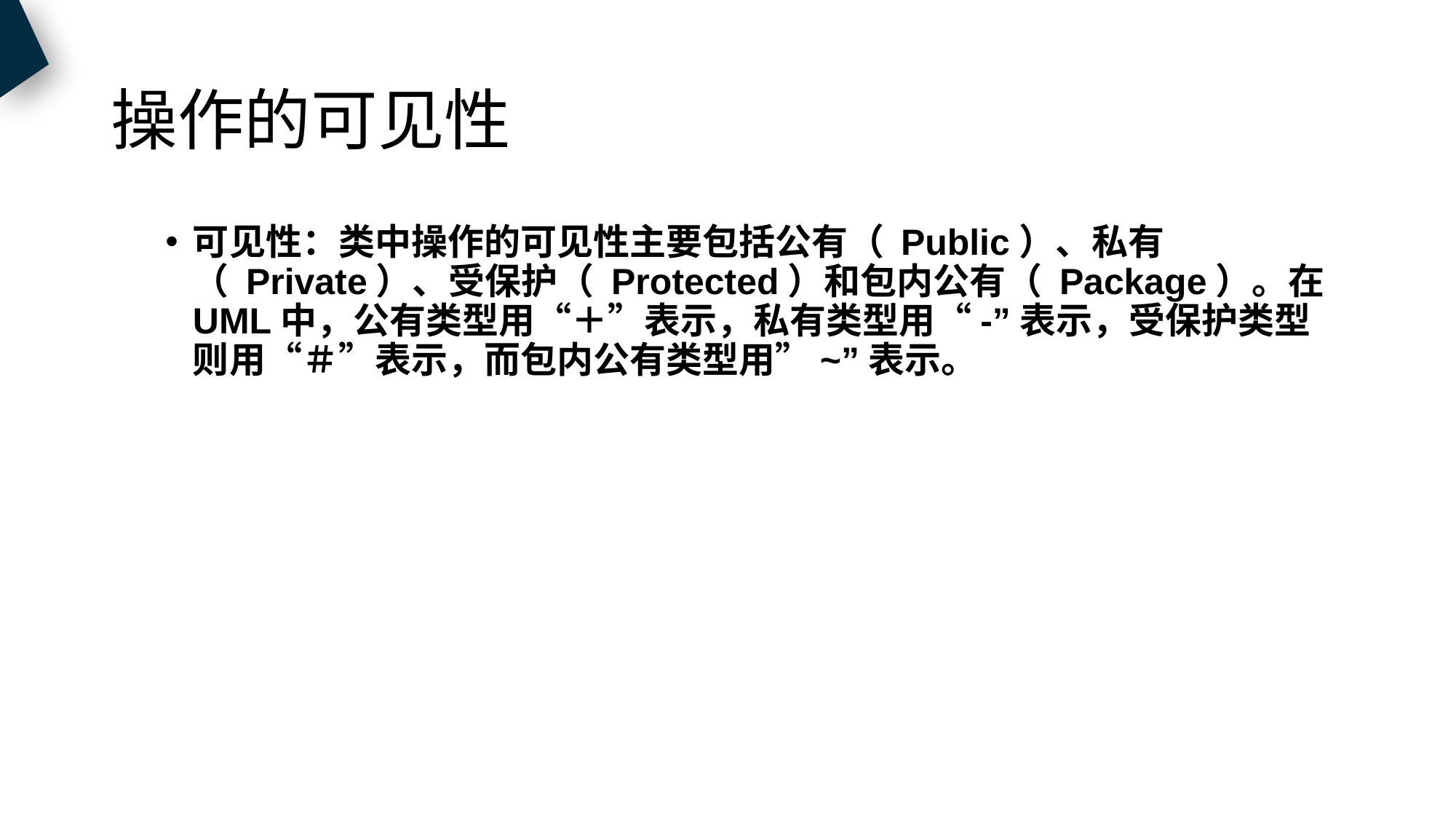

# 操作的可见性
可见性：类中操作的可见性主要包括公有（ Public）、私有（ Private）、受保护（ Protected）和包内公有（ Package）。在UML中，公有类型用“＋”表示，私有类型用“-”表示，受保护类型则用“＃”表示，而包内公有类型用”~”表示。